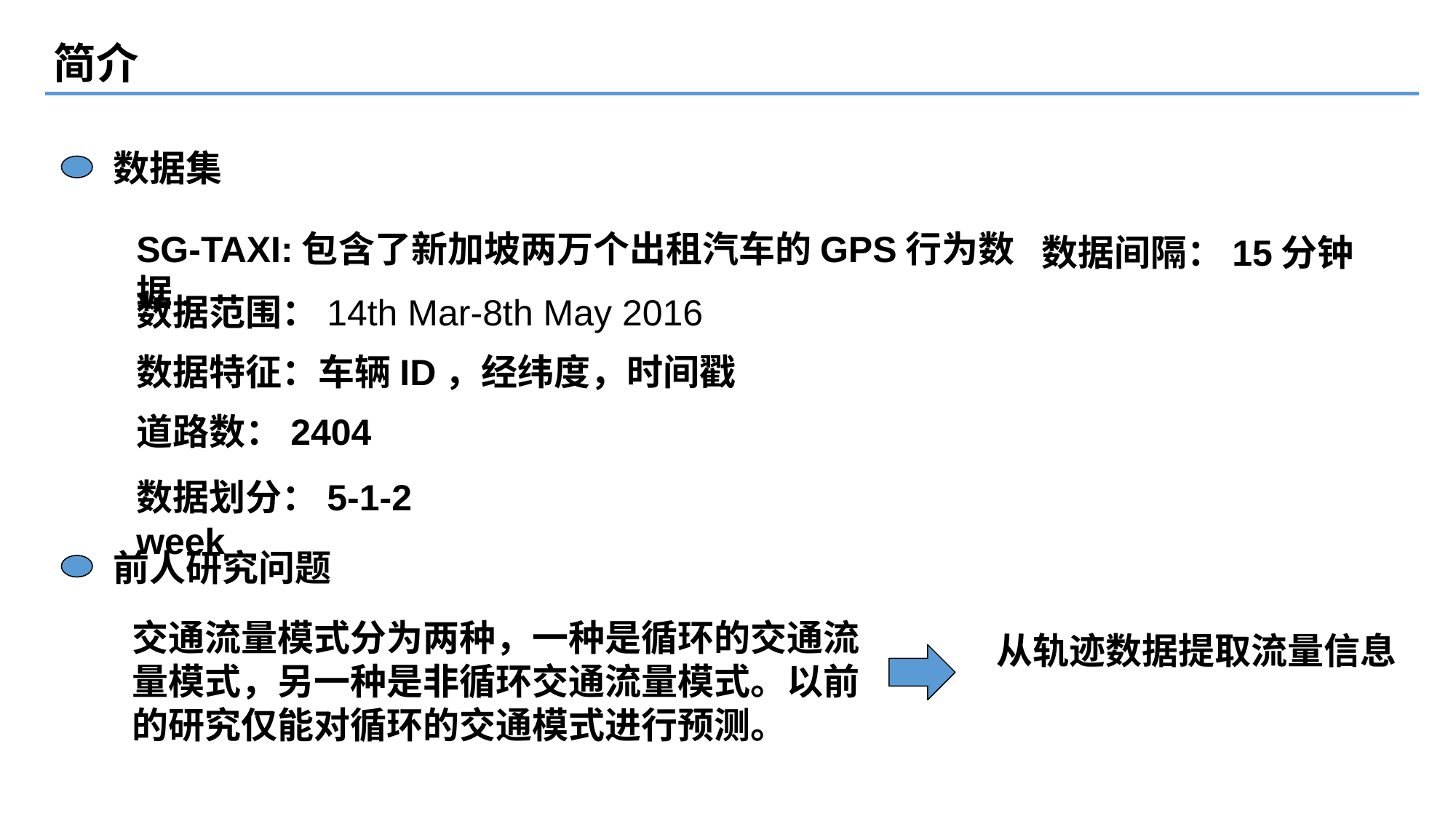

简介
数据集

SG-TAXI:包含了新加坡两万个出租汽车的GPS行为数据.
数据间隔：15分钟
数据范围：14th Mar-8th May 2016
数据特征：车辆ID，经纬度，时间戳
道路数：2404
数据划分：5-1-2 week
前人研究问题

交通流量模式分为两种，一种是循环的交通流量模式，另一种是非循环交通流量模式。以前的研究仅能对循环的交通模式进行预测。
从轨迹数据提取流量信息